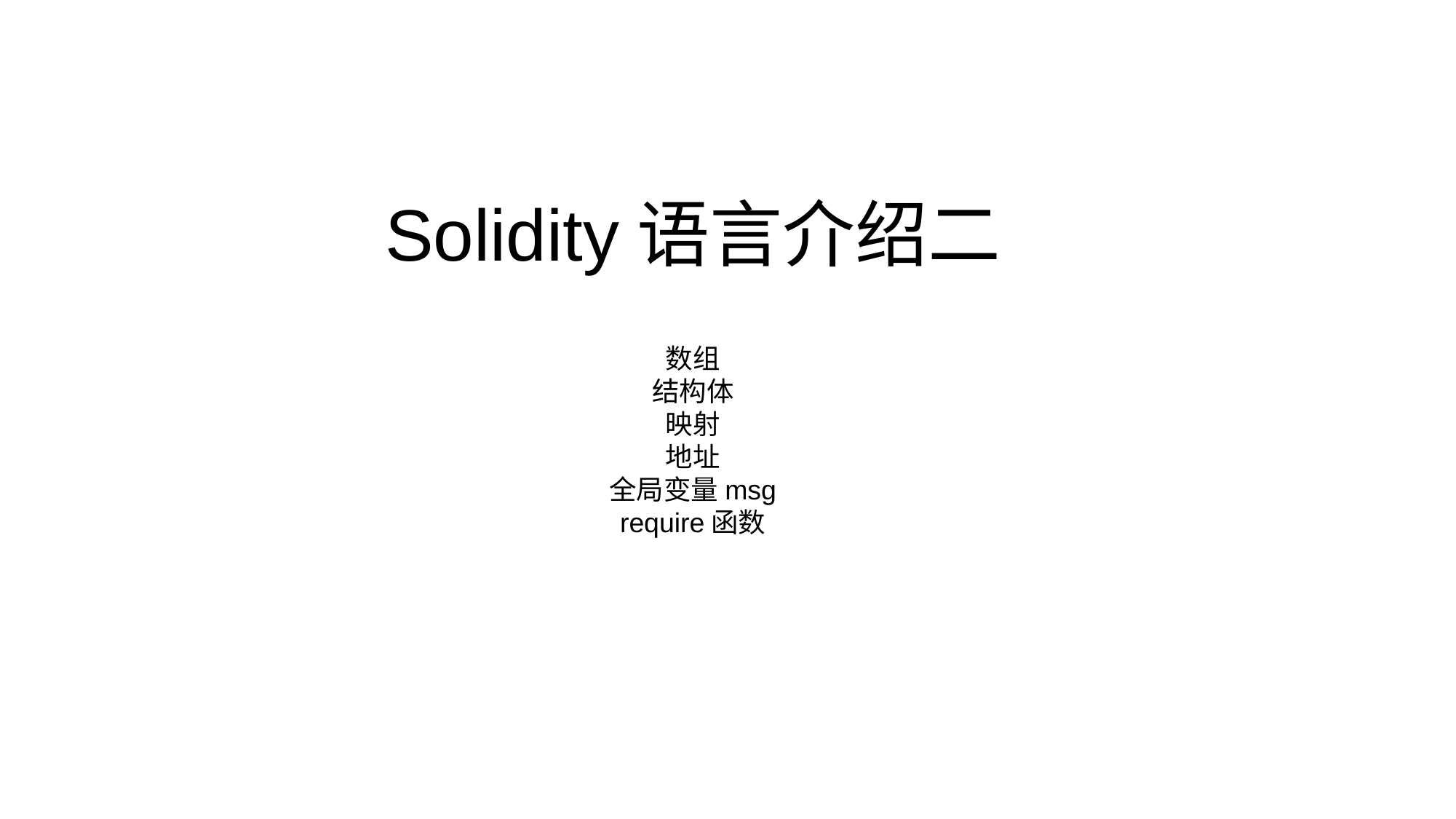

Solidity语言介绍二

数组
结构体
映射
地址
全局变量msg
require函数